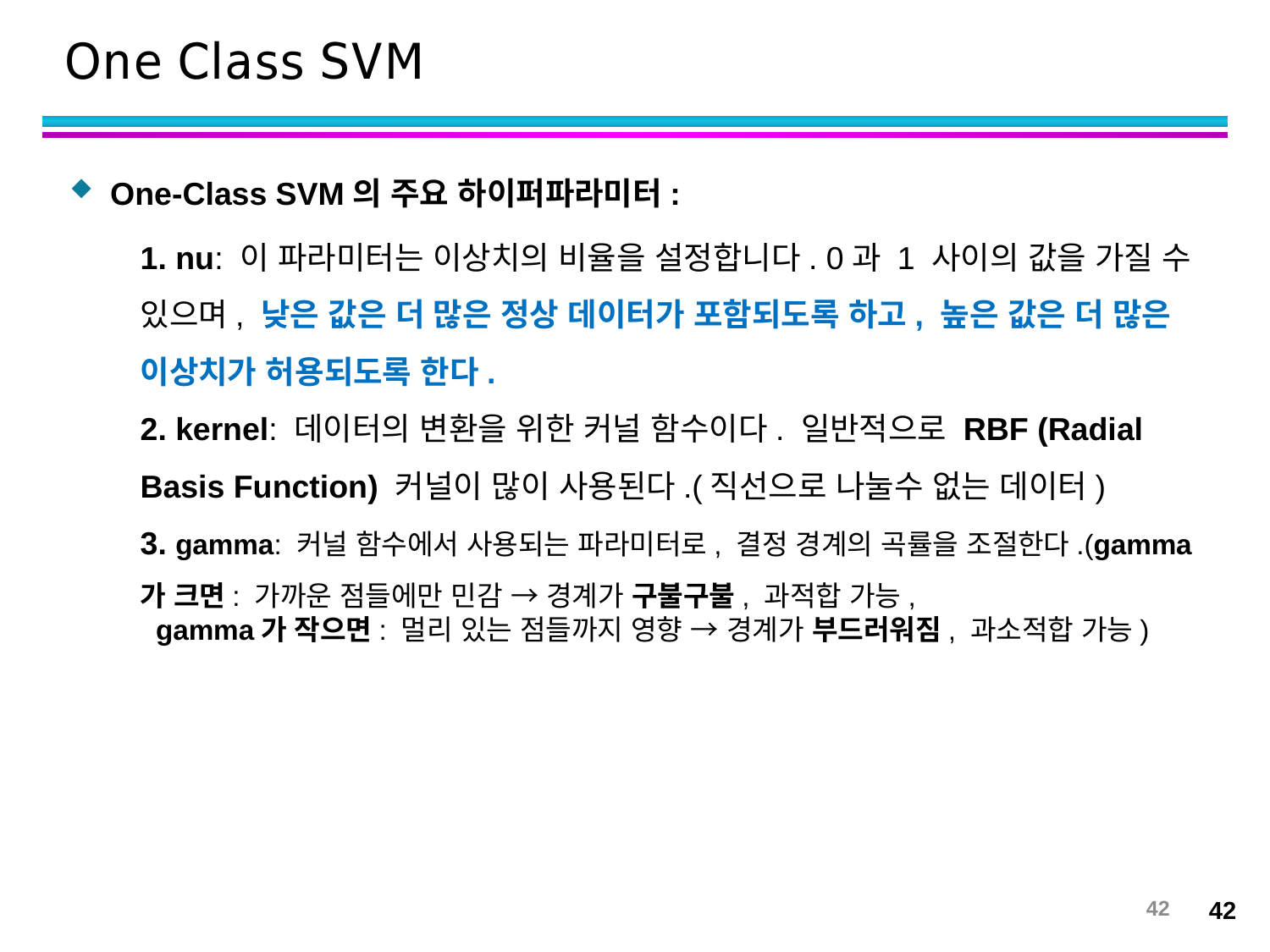

# One Class SVM
One-Class SVM의 주요 하이퍼파라미터:
 nu: 이 파라미터는 이상치의 비율을 설정합니다. 0과 1 사이의 값을 가질 수 있으며, 낮은 값은 더 많은 정상 데이터가 포함되도록 하고, 높은 값은 더 많은 이상치가 허용되도록 한다.
 kernel: 데이터의 변환을 위한 커널 함수이다. 일반적으로 RBF (Radial Basis Function) 커널이 많이 사용된다.(직선으로 나눌수 없는 데이터)
 gamma: 커널 함수에서 사용되는 파라미터로, 결정 경계의 곡률을 조절한다.(gamma가 크면: 가까운 점들에만 민감 → 경계가 구불구불, 과적합 가능,
  gamma가 작으면: 멀리 있는 점들까지 영향 → 경계가 부드러워짐, 과소적합 가능)

42